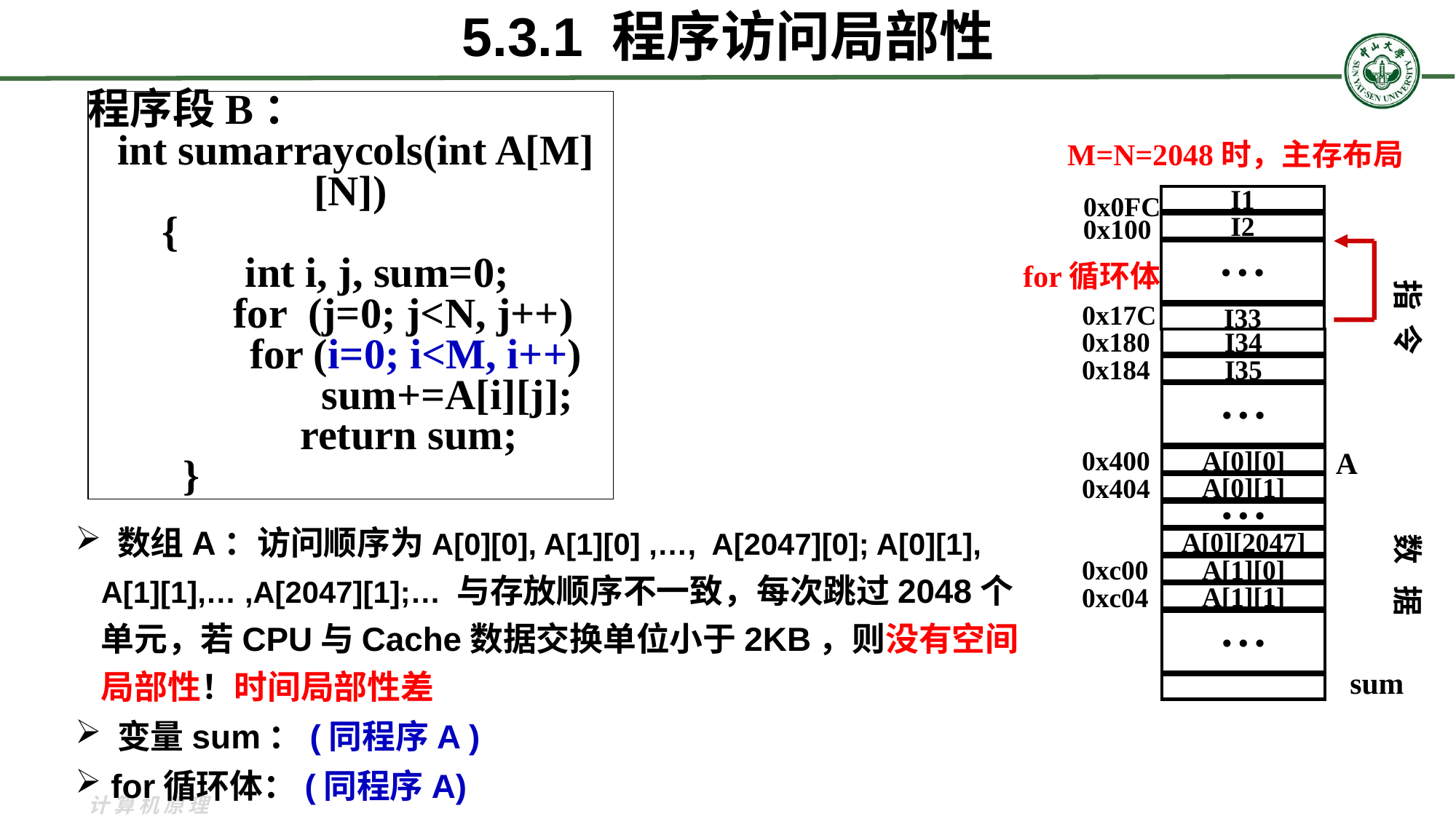

5.3.1 程序访问局部性
程序段B：
 int sumarraycols(int A[M][N])
       {
     int i, j, sum=0;
          for  (j=0; j<N, j++)
	  for (i=0; i<M, i++)
	        sum+=A[i][j];
           return sum;
         }
M=N=2048时，主存布局
0x0FC
I1
0x100
I2
指  令                          数   据
• • •

for循环体
0x17C
I33
0x180
I34
0x184
I35
• • •
0x400
A
A[0][0]
0x404
A[0][1]
• • •
A[0][2047]
0xc00
A[1][0]
0xc04
A[1][1]
• • •
sum

 数组A：访问顺序为A[0][0], A[1][0] ,…,  A[2047][0]; A[0][1], A[1][1],… ,A[2047][1];… 与存放顺序不一致，每次跳过2048个单元，若CPU与Cache数据交换单位小于2KB，则没有空间局部性！时间局部性差
 变量sum：(同程序A )
 for循环体：(同程序A)